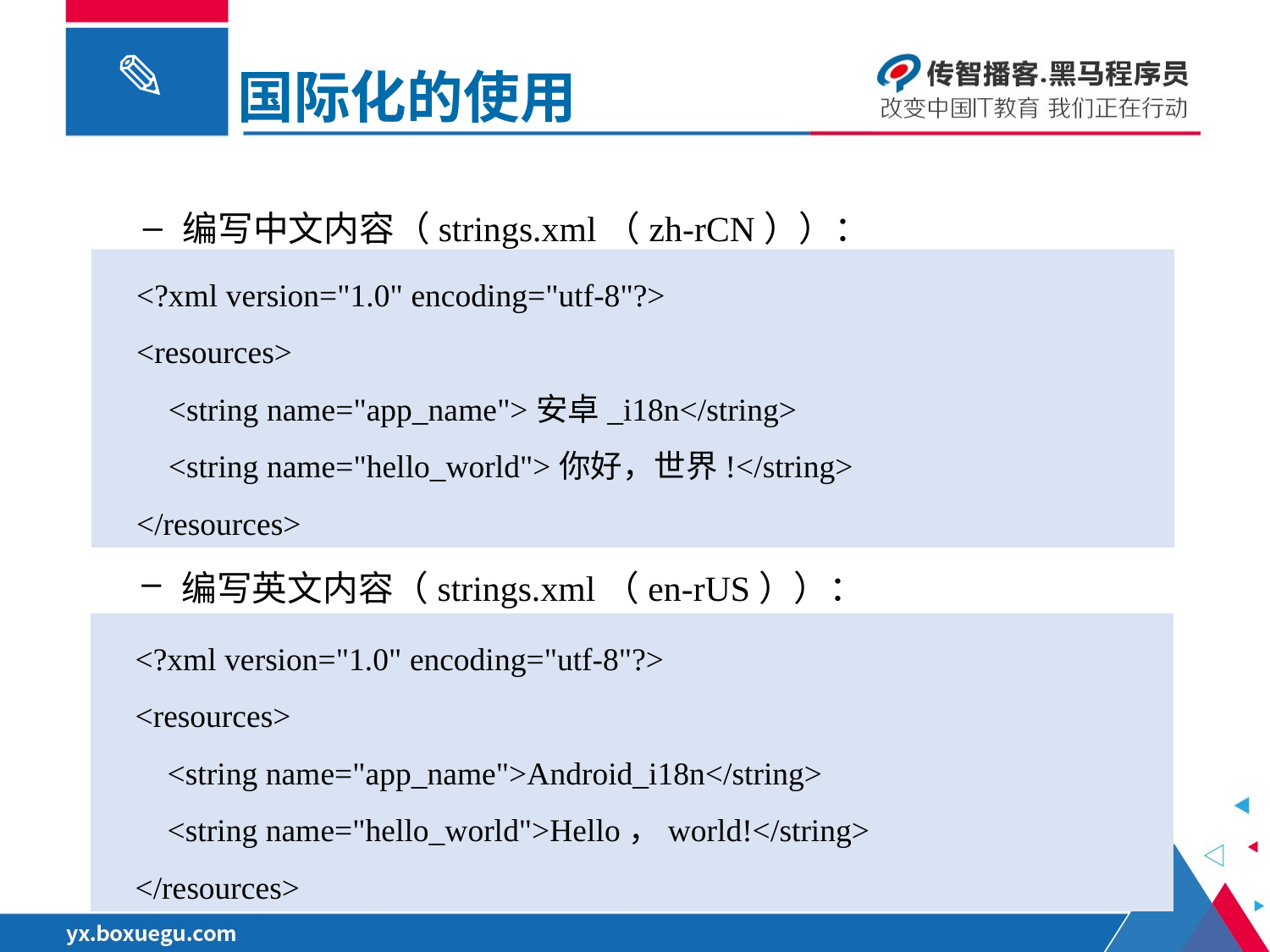

国际化的使用

编写中文内容（strings.xml（zh-rCN））：
    <?xml version="1.0" encoding="utf-8"?>
    <resources>
        <string name="app_name">安卓_i18n</string>
        <string name="hello_world">你好，世界!</string>
    </resources>
编写英文内容（strings.xml（en-rUS））：
    <?xml version="1.0" encoding="utf-8"?>
    <resources>
        <string name="app_name">Android_i18n</string>
        <string name="hello_world">Hello，world!</string>
    </resources>